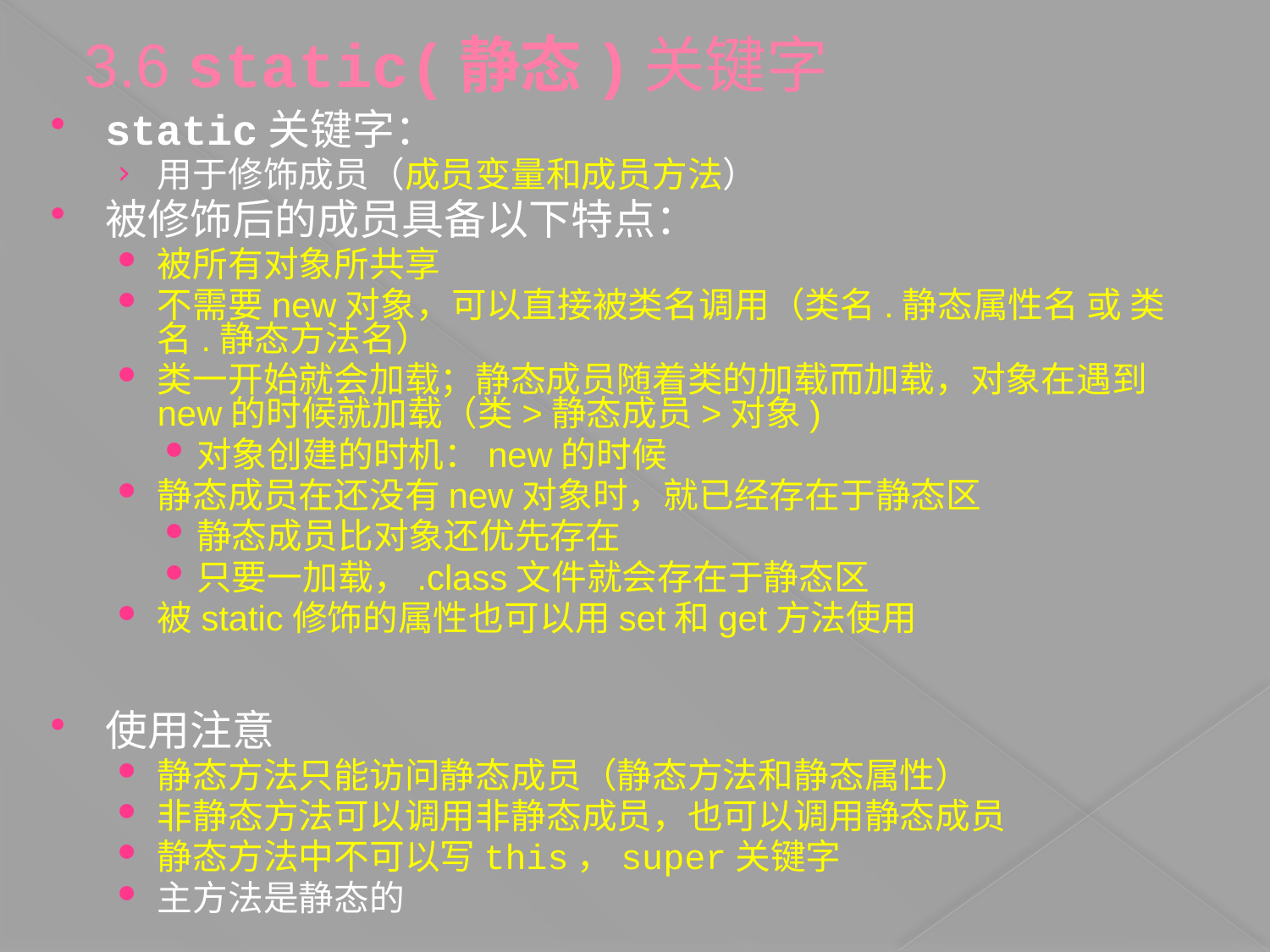

3.6 static(静态)关键字
# static关键字：
用于修饰成员（成员变量和成员方法）
被修饰后的成员具备以下特点：
被所有对象所共享
不需要new对象，可以直接被类名调用（类名.静态属性名 或 类名.静态方法名）
类一开始就会加载；静态成员随着类的加载而加载，对象在遇到new的时候就加载（类>静态成员>对象)
对象创建的时机：new的时候
静态成员在还没有new对象时，就已经存在于静态区
静态成员比对象还优先存在
只要一加载，.class文件就会存在于静态区
被static修饰的属性也可以用set和get方法使用

使用注意
静态方法只能访问静态成员（静态方法和静态属性）
非静态方法可以调用非静态成员，也可以调用静态成员
静态方法中不可以写this，super关键字
主方法是静态的